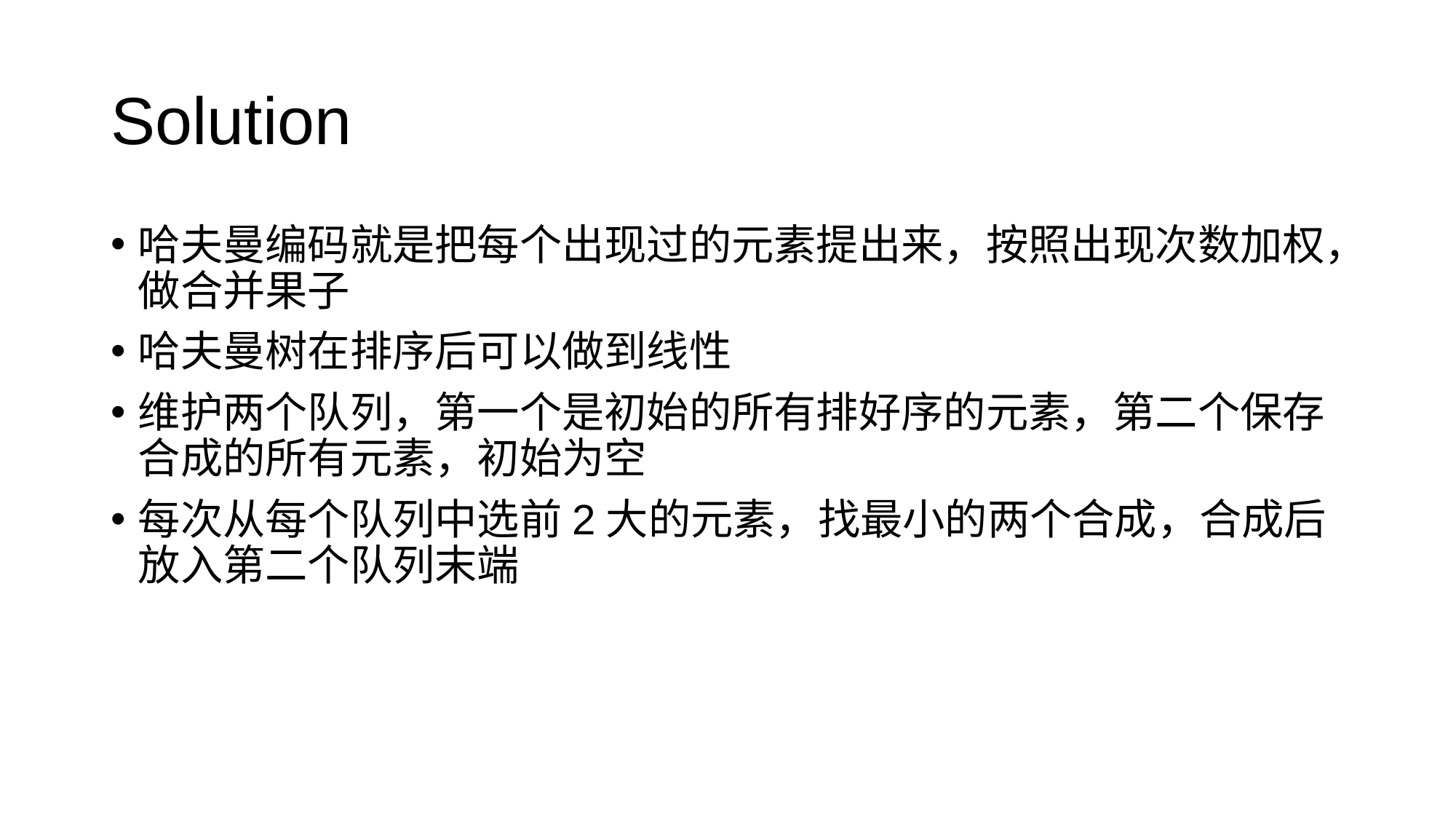

# Solution
哈夫曼编码就是把每个出现过的元素提出来，按照出现次数加权，做合并果子
哈夫曼树在排序后可以做到线性
维护两个队列，第一个是初始的所有排好序的元素，第二个保存合成的所有元素，初始为空
每次从每个队列中选前2大的元素，找最小的两个合成，合成后放入第二个队列末端